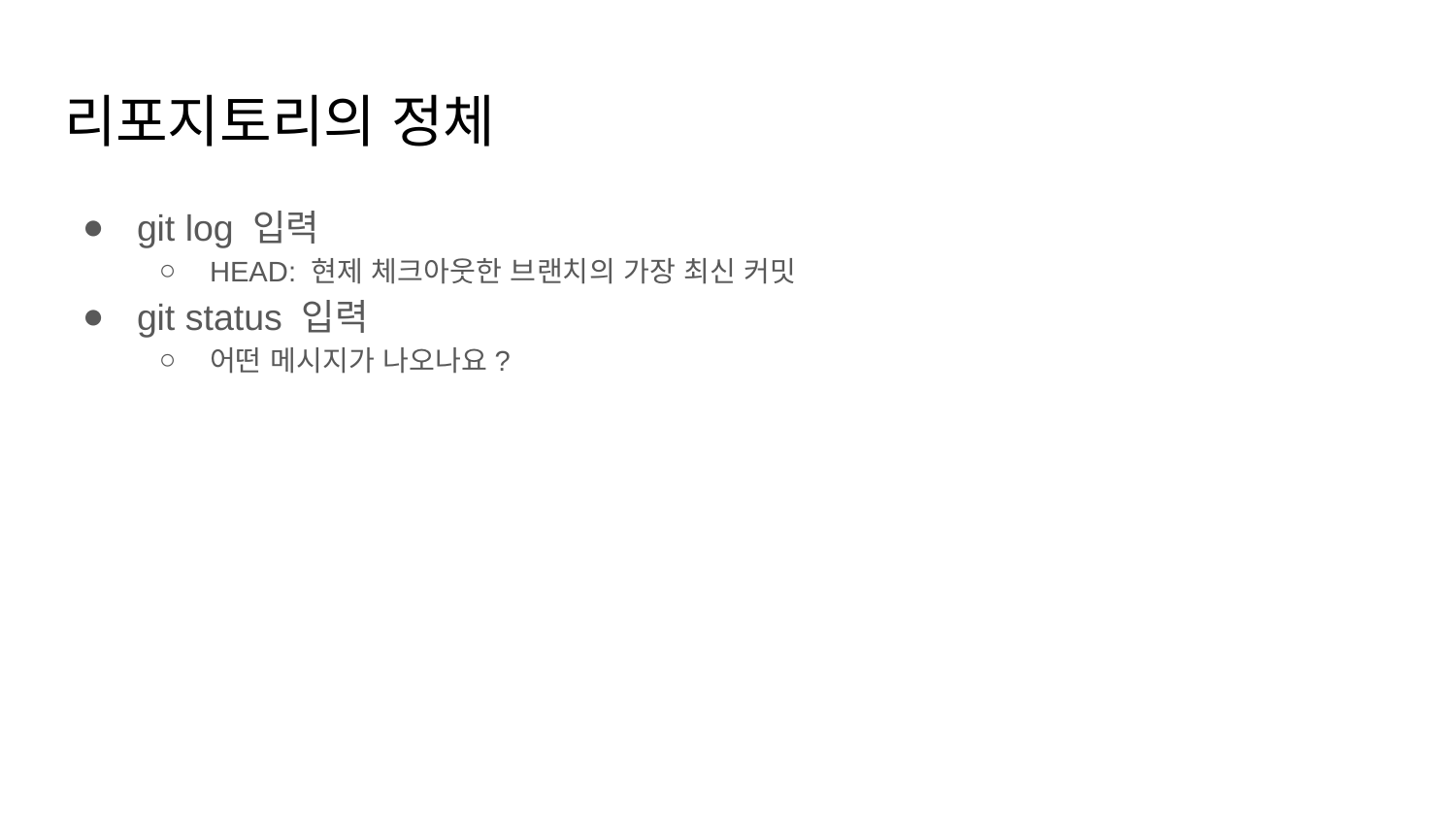

# 리포지토리의 정체
git log 입력
HEAD: 현제 체크아웃한 브랜치의 가장 최신 커밋
git status 입력
어떤 메시지가 나오나요?